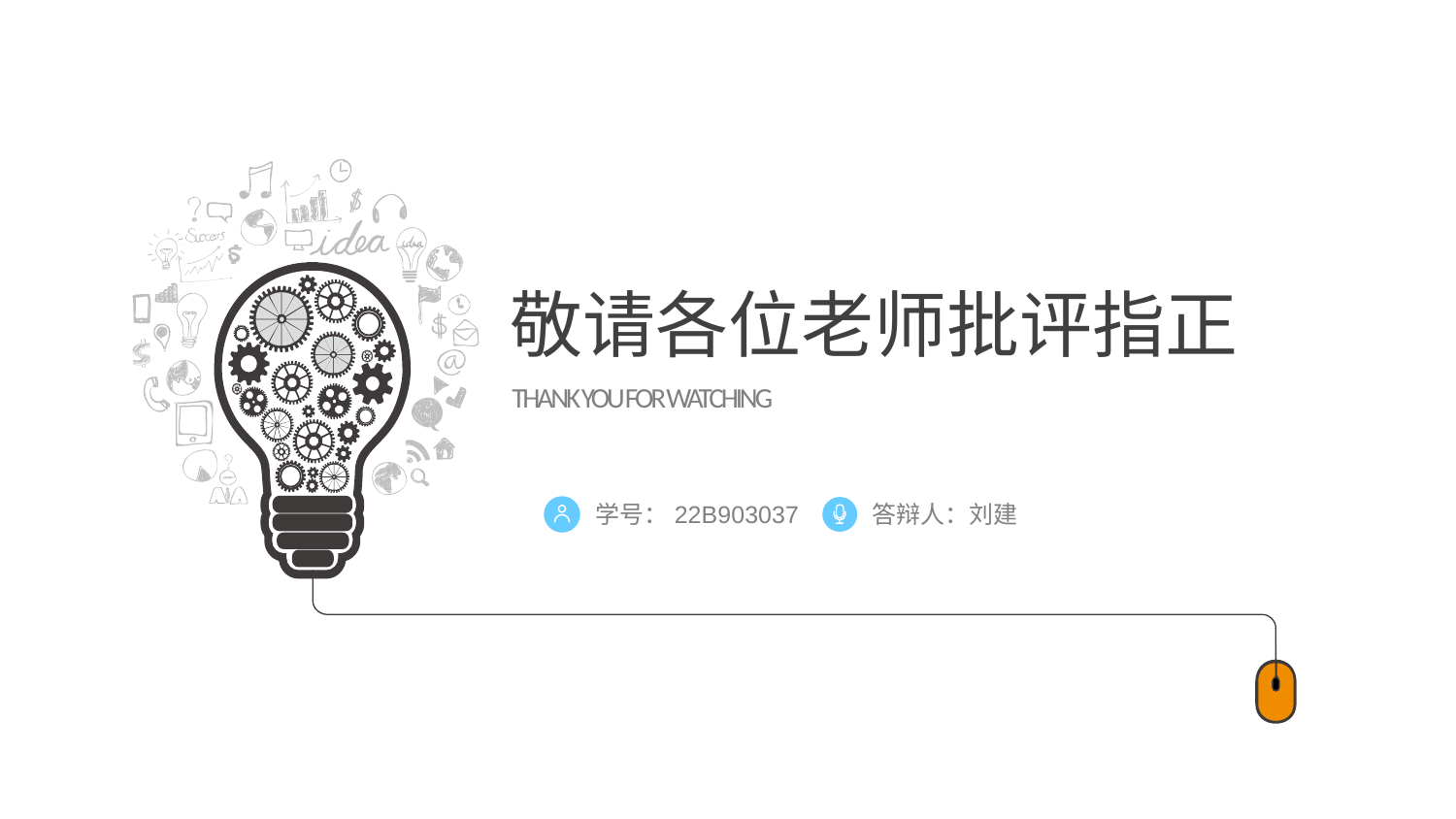

敬请各位老师批评指正
THANK YOU FOR WATCHING
学号：22B903037
答辩人：刘建